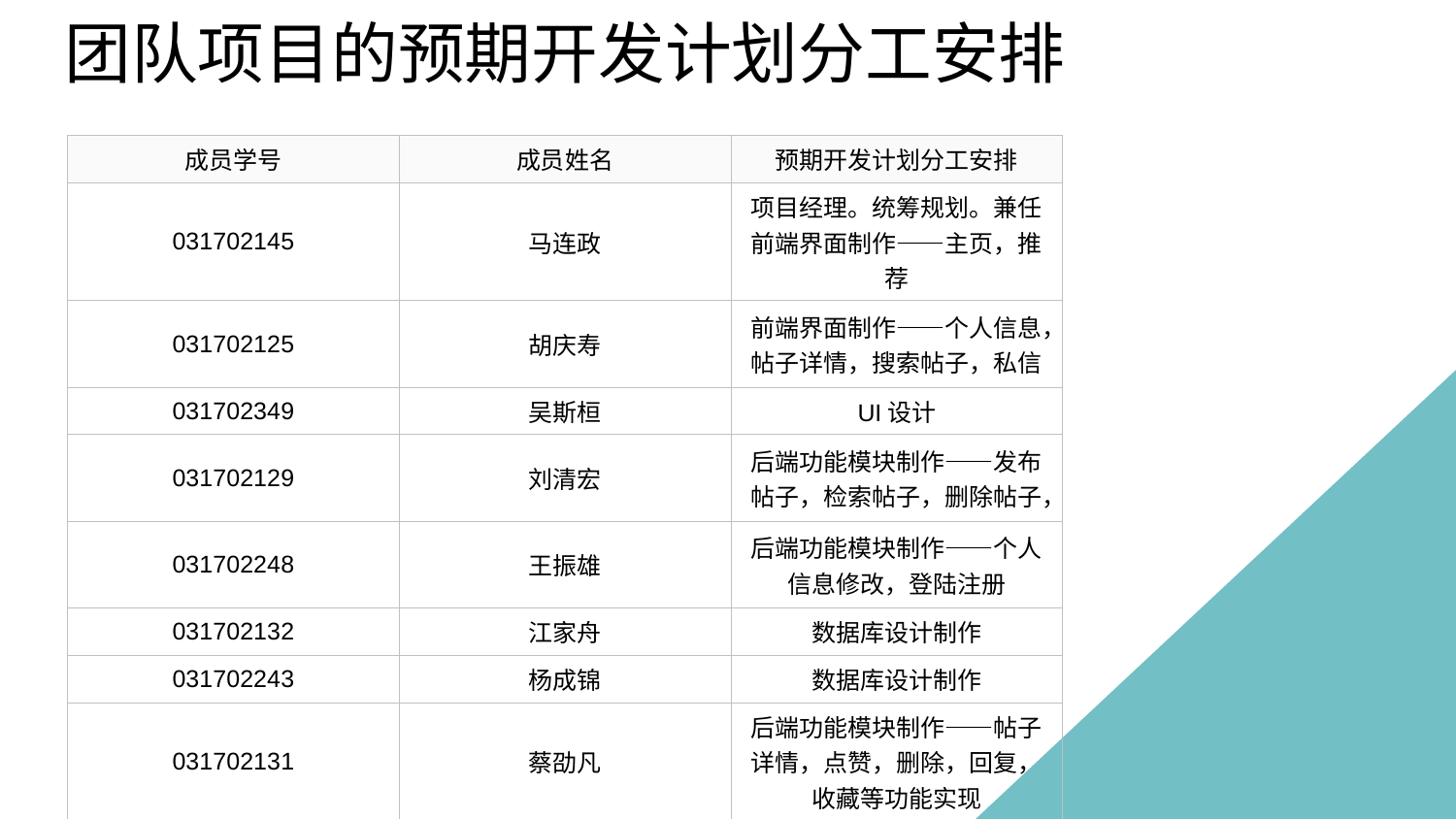

# 团队项目的预期开发计划分工安排
| 成员学号 | 成员姓名 | 预期开发计划分工安排 |
| --- | --- | --- |
| 031702145 | 马连政 | 项目经理。统筹规划。兼任前端界面制作——主页，推荐 |
| 031702125 | 胡庆寿 | 前端界面制作——个人信息，帖子详情，搜索帖子，私信 |
| 031702349 | 吴斯桓 | UI设计 |
| 031702129 | 刘清宏 | 后端功能模块制作——发布帖子，检索帖子，删除帖子， |
| 031702248 | 王振雄 | 后端功能模块制作——个人信息修改，登陆注册 |
| 031702132 | 江家舟 | 数据库设计制作 |
| 031702243 | 杨成锦 | 数据库设计制作 |
| 031702131 | 蔡劭凡 | 后端功能模块制作——帖子详情，点赞，删除，回复，收藏等功能实现 |